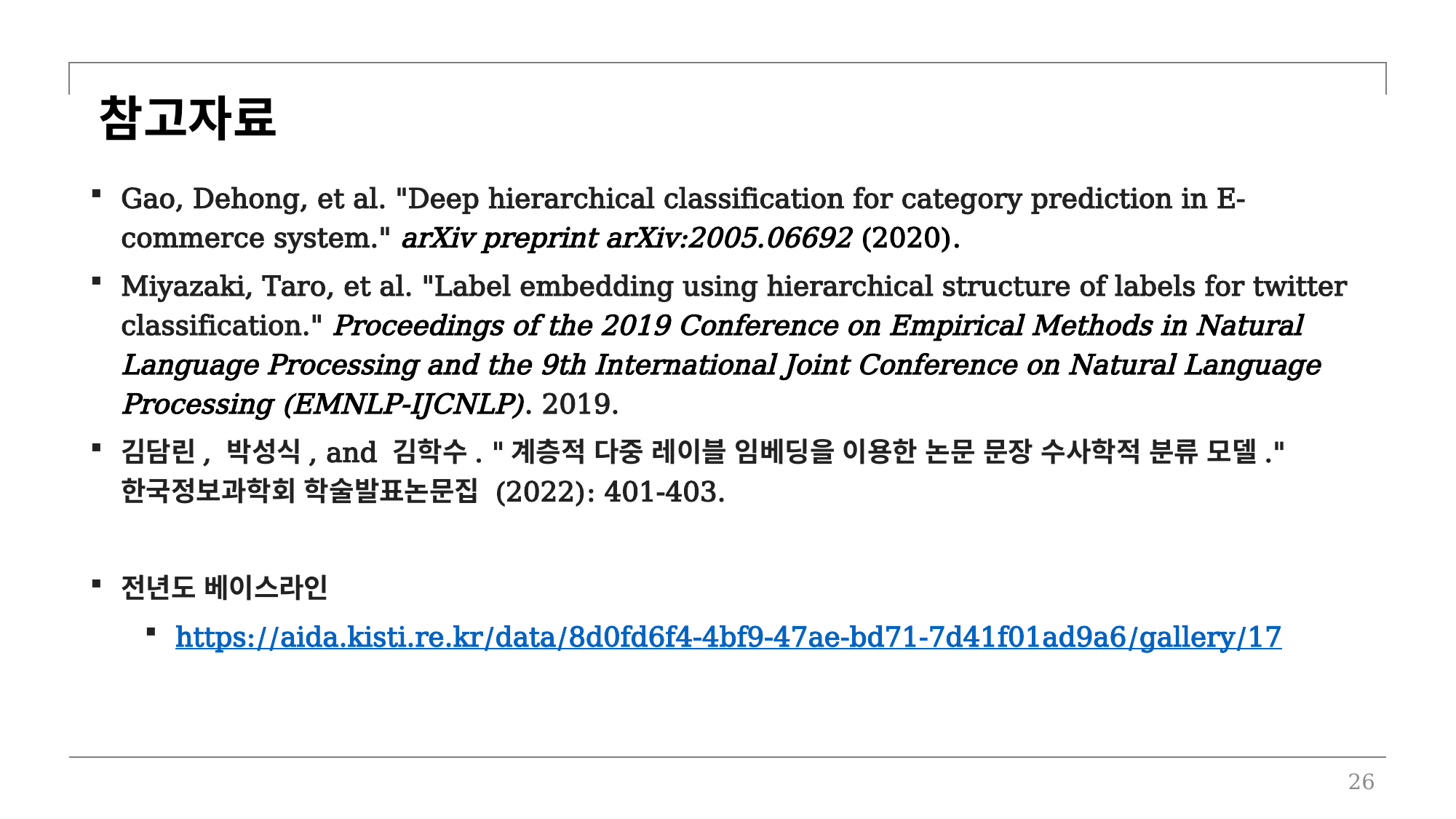

참고자료
Gao, Dehong, et al. "Deep hierarchical classification for category prediction in E-commerce system." arXiv preprint arXiv:2005.06692 (2020).
Miyazaki, Taro, et al. "Label embedding using hierarchical structure of labels for twitter classification." Proceedings of the 2019 Conference on Empirical Methods in Natural Language Processing and the 9th International Joint Conference on Natural Language Processing (EMNLP-IJCNLP). 2019.
김담린, 박성식, and 김학수. "계층적 다중 레이블 임베딩을 이용한 논문 문장 수사학적 분류 모델." 한국정보과학회 학술발표논문집 (2022): 401-403.

전년도 베이스라인
https://aida.kisti.re.kr/data/8d0fd6f4-4bf9-47ae-bd71-7d41f01ad9a6/gallery/17

26